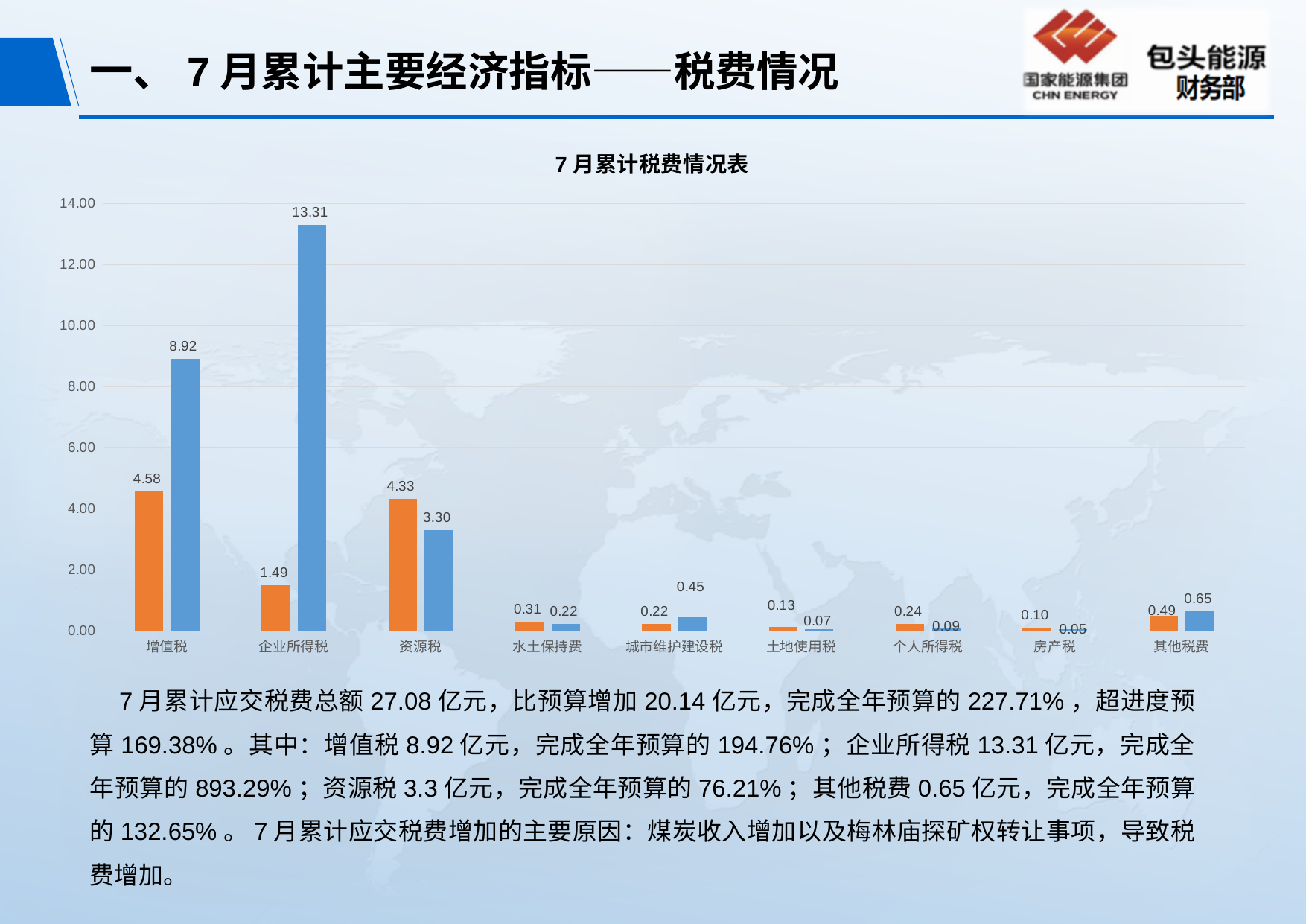

# 一、7月累计主要经济指标——税费情况

### Chart: 7月累计税费情况表

| Category | 本年预算 | 本年累计 |
|---|---|---|
| 增值税 | 4.58 | 8.92 |
| 企业所得税 | 1.49 | 13.31 |
| 资源税 | 4.33 | 3.3 |
| 水土保持费 | 0.31 | 0.22 |
| 城市维护建设税 | 0.22 | 0.45 |
| 土地使用税 | 0.13 | 0.07 |
| 个人所得税 | 0.24 | 0.09 |
| 房产税 | 0.1 | 0.05 |
| 其他税费 | 0.49 | 0.65 |
    7月累计应交税费总额27.08亿元，比预算增加20.14亿元，完成全年预算的227.71%，超进度预算169.38%。其中：增值税8.92亿元，完成全年预算的194.76%；企业所得税13.31亿元，完成全年预算的893.29%；资源税3.3亿元，完成全年预算的76.21%；其他税费0.65亿元，完成全年预算的132.65%。7月累计应交税费增加的主要原因：煤炭收入增加以及梅林庙探矿权转让事项，导致税费增加。
26